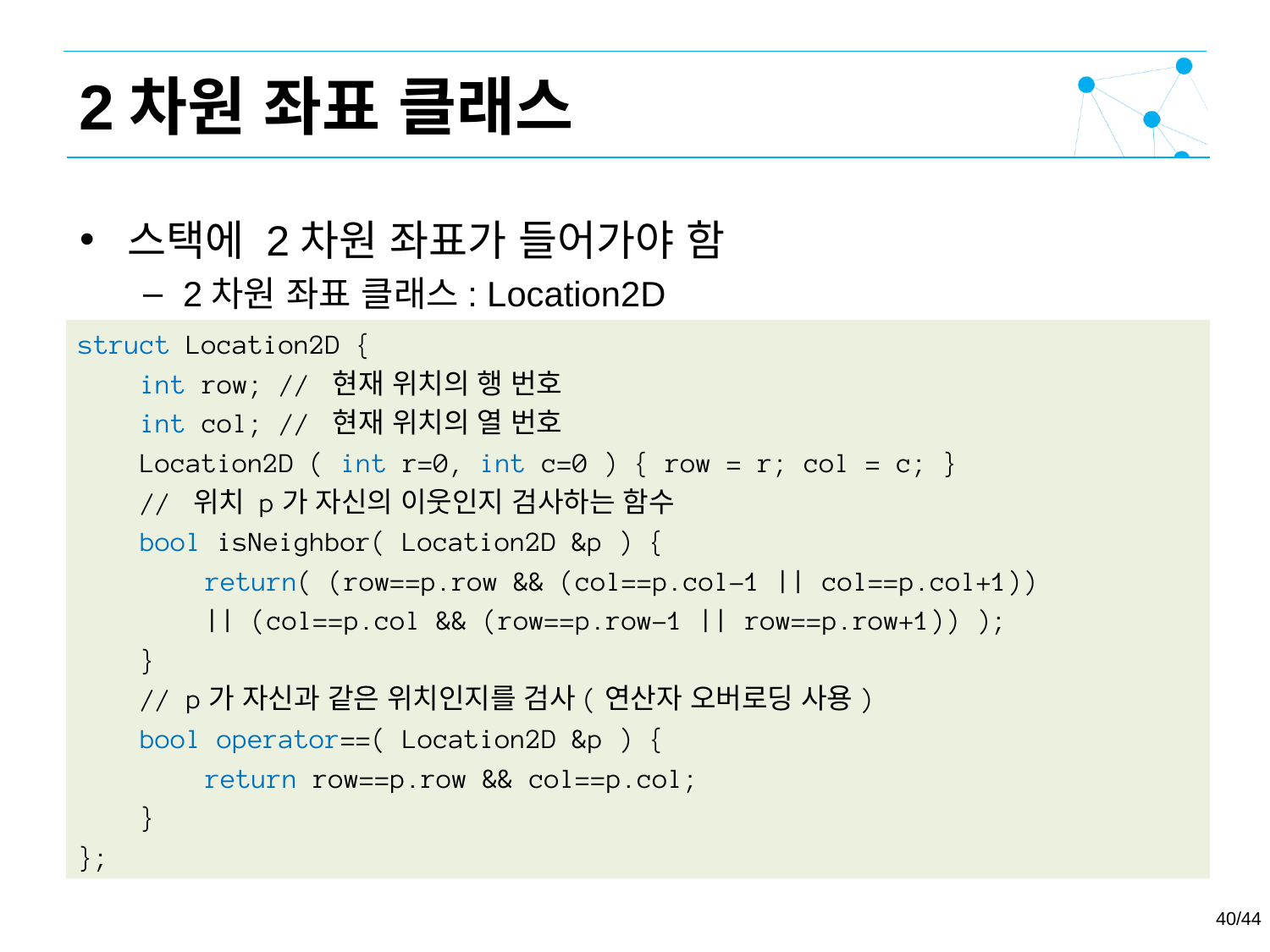

2차원 좌표 클래스
스택에 2차원 좌표가 들어가야 함
2차원 좌표 클래스: Location2D
struct Location2D {
    int row; // 현재 위치의 행 번호
    int col; // 현재 위치의 열 번호
    Location2D ( int r=0, int c=0 ) { row = r; col = c; }
    // 위치 p가 자신의 이웃인지 검사하는 함수
    bool isNeighbor( Location2D &p ) {
	return( (row==p.row && (col==p.col-1 || col==p.col+1))
	|| (col==p.col && (row==p.row-1 || row==p.row+1)) );
    }
    // p가 자신과 같은 위치인지를 검사(연산자 오버로딩 사용)
    bool operator==( Location2D &p ) {
	return row==p.row && col==p.col;
    }
};